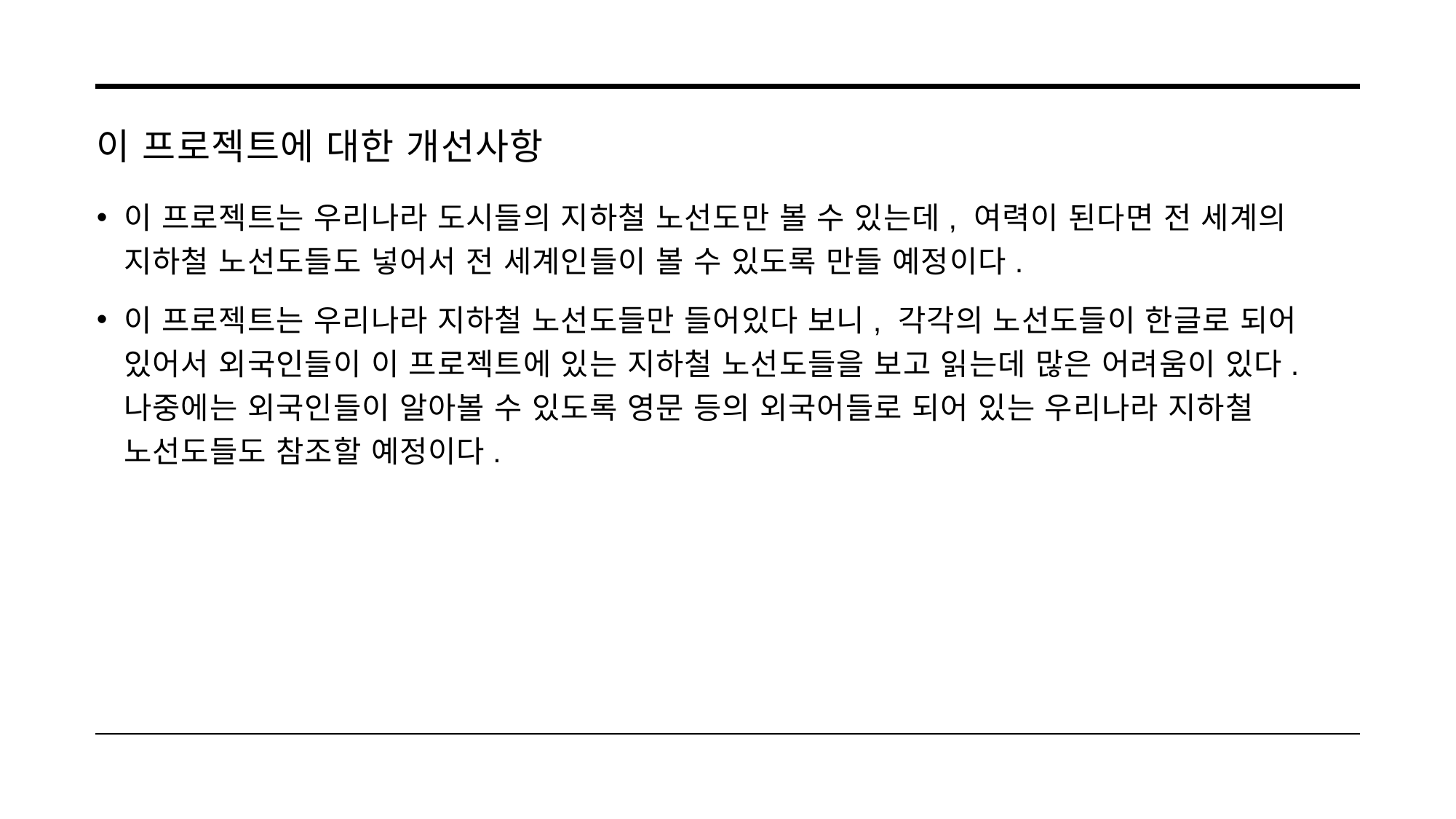

# 이 프로젝트에 대한 개선사항
이 프로젝트는 우리나라 도시들의 지하철 노선도만 볼 수 있는데, 여력이 된다면 전 세계의 지하철 노선도들도 넣어서 전 세계인들이 볼 수 있도록 만들 예정이다.
이 프로젝트는 우리나라 지하철 노선도들만 들어있다 보니, 각각의 노선도들이 한글로 되어 있어서 외국인들이 이 프로젝트에 있는 지하철 노선도들을 보고 읽는데 많은 어려움이 있다. 나중에는 외국인들이 알아볼 수 있도록 영문 등의 외국어들로 되어 있는 우리나라 지하철 노선도들도 참조할 예정이다.